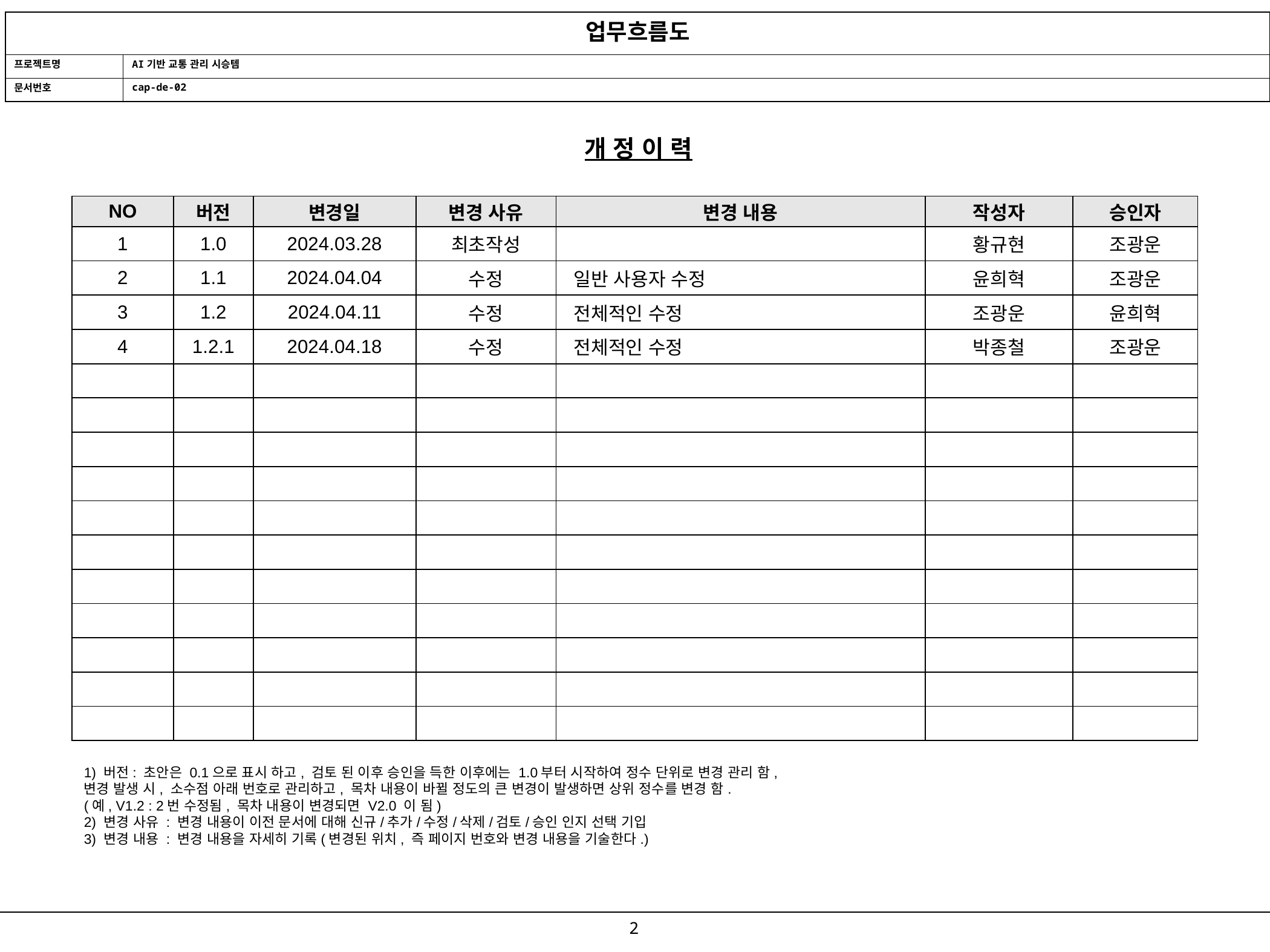

| 업무흐름도 |  |
| --- | --- |
| 프로젝트명 | AI기반 교통 관리 시승템 |
| 문서번호 | cap-de-02 |
개 정 이 력
| NO | 버전 | 변경일 | 변경 사유 | 변경 내용 | 작성자 | 승인자 |
| --- | --- | --- | --- | --- | --- | --- |
| 1 | 1.0 | 2024.03.28 | 최초작성 |  | 황규현 | 조광운 |
| 2 | 1.1 | 2024.04.04 | 수정 | 일반 사용자 수정 | 윤희혁 | 조광운 |
| 3 | 1.2 | 2024.04.11 | 수정 | 전체적인 수정 | 조광운 | 윤희혁 |
| 4 | 1.2.1 | 2024.04.18 | 수정 | 전체적인 수정 | 박종철 | 조광운 |
|  |  |  |  |  |  |  |
|  |  |  |  |  |  |  |
|  |  |  |  |  |  |  |
|  |  |  |  |  |  |  |
|  |  |  |  |  |  |  |
|  |  |  |  |  |  |  |
|  |  |  |  |  |  |  |
|  |  |  |  |  |  |  |
|  |  |  |  |  |  |  |
|  |  |  |  |  |  |  |
|  |  |  |  |  |  |  |
1) 버전: 초안은 0.1으로 표시 하고, 검토 된 이후 승인을 득한 이후에는 1.0부터 시작하여 정수 단위로 변경 관리 함,
변경 발생 시, 소수점 아래 번호로 관리하고, 목차 내용이 바뀔 정도의 큰 변경이 발생하면 상위 정수를 변경 함.
(예, V1.2 : 2번 수정됨, 목차 내용이 변경되면 V2.0 이 됨)
2) 변경 사유 : 변경 내용이 이전 문서에 대해 신규/추가/수정/삭제/검토/승인 인지 선택 기입
3) 변경 내용 : 변경 내용을 자세히 기록(변경된 위치, 즉 페이지 번호와 변경 내용을 기술한다.)